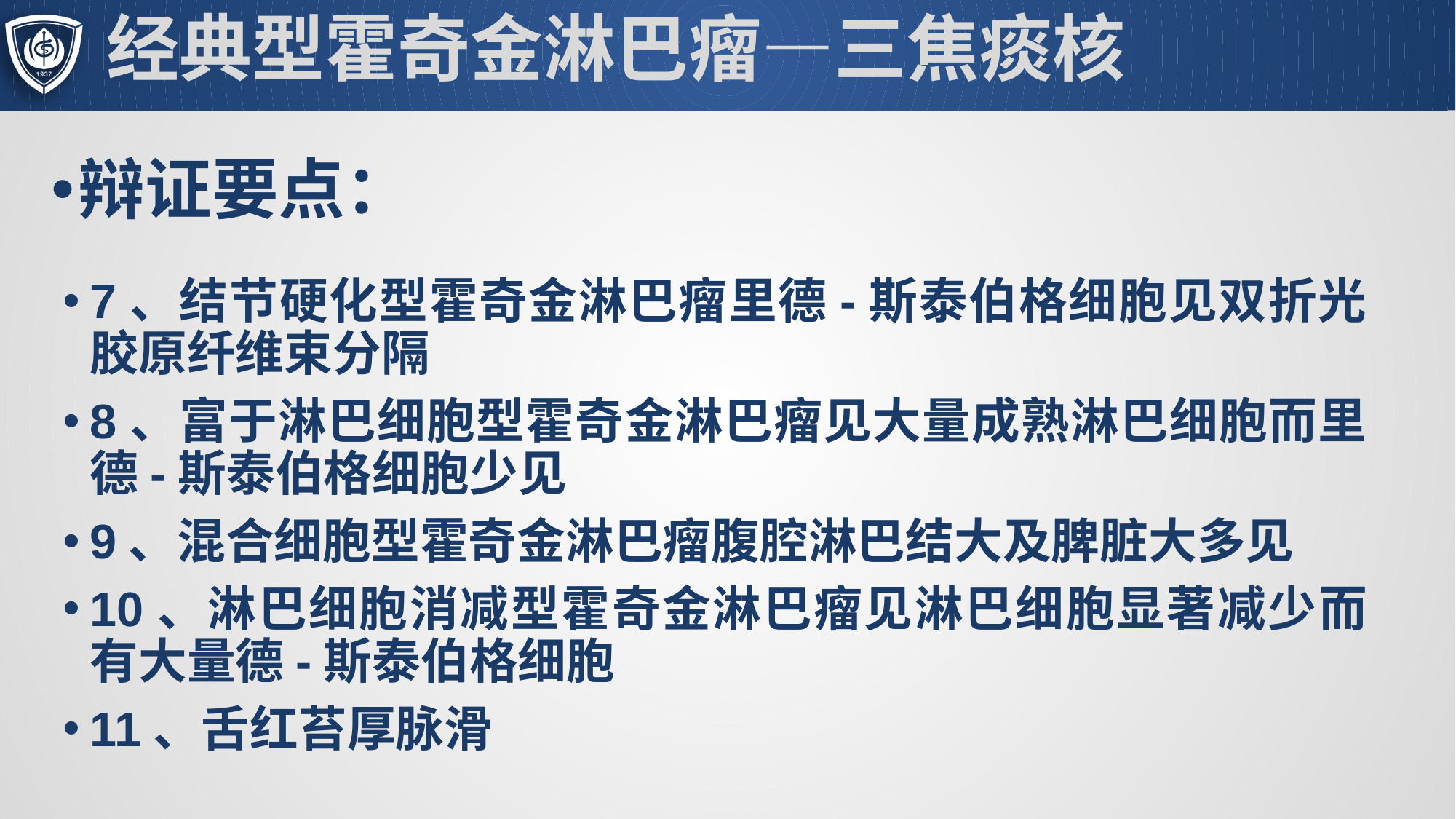

# 经典型霍奇金淋巴瘤—三焦痰核
辩证要点：

7、结节硬化型霍奇金淋巴瘤里德-斯泰伯格细胞见双折光胶原纤维束分隔
8、富于淋巴细胞型霍奇金淋巴瘤见大量成熟淋巴细胞而里德-斯泰伯格细胞少见
9、混合细胞型霍奇金淋巴瘤腹腔淋巴结大及脾脏大多见
10、淋巴细胞消减型霍奇金淋巴瘤见淋巴细胞显著减少而有大量德-斯泰伯格细胞
11、舌红苔厚脉滑